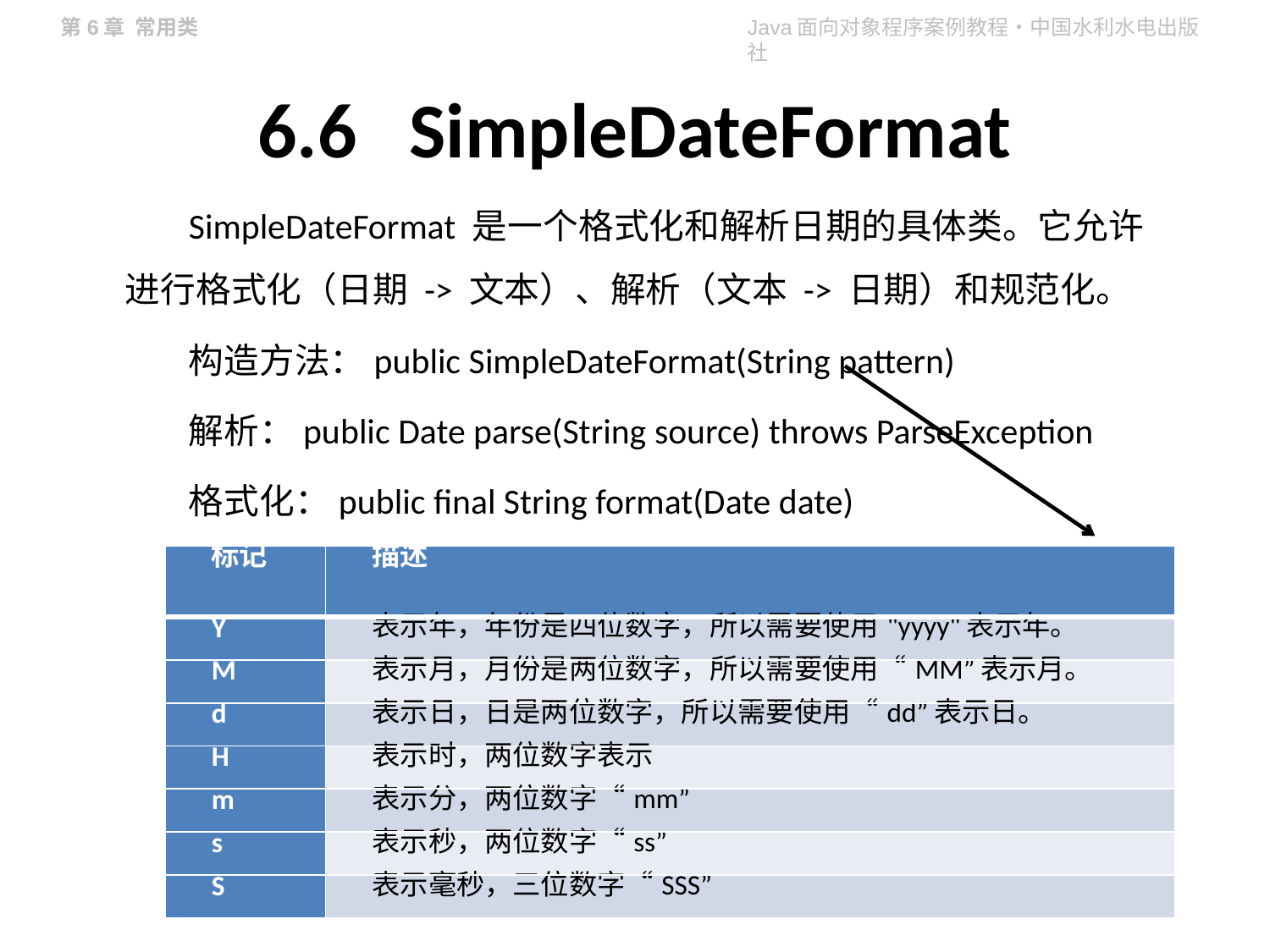

# 6.6   SimpleDateFormat
SimpleDateFormat 是一个格式化和解析日期的具体类。它允许进行格式化（日期 -> 文本）、解析（文本 -> 日期）和规范化。
构造方法：public SimpleDateFormat(String pattern)
解析：public Date parse(String source) throws ParseException
格式化：public final String format(Date date)

| 标记 | 描述 |
| --- | --- |
| Y | 表示年，年份是四位数字，所以需要使用"yyyy"表示年。 |
| M | 表示月，月份是两位数字，所以需要使用“MM”表示月。 |
| d | 表示日，日是两位数字，所以需要使用“dd”表示日。 |
| H | 表示时，两位数字表示 |
| m | 表示分，两位数字“mm” |
| s | 表示秒，两位数字“ss” |
| S | 表示毫秒，三位数字“SSS” |